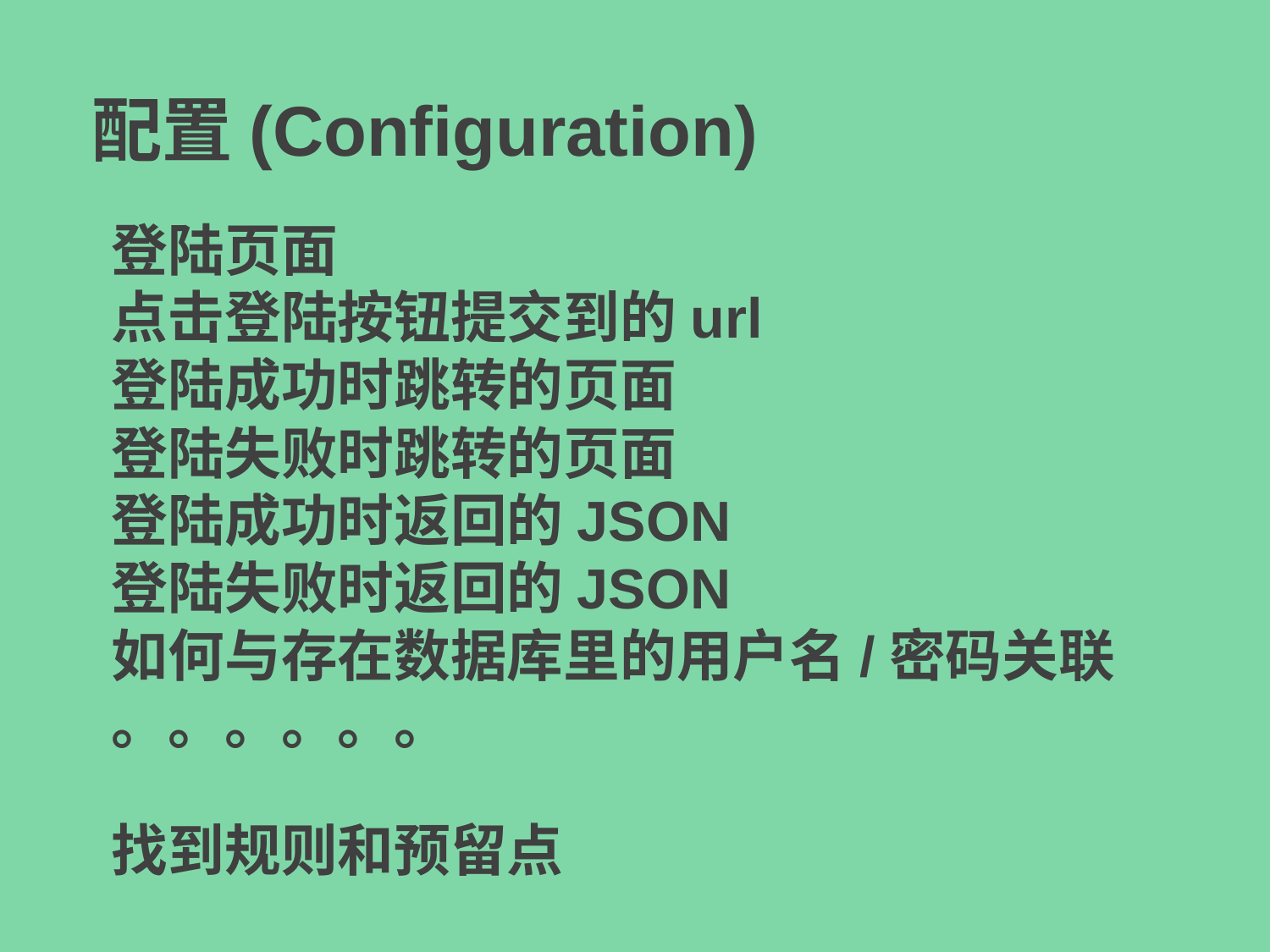

配置(Configuration)
登陆页面
点击登陆按钮提交到的url
登陆成功时跳转的页面
登陆失败时跳转的页面
登陆成功时返回的JSON
登陆失败时返回的JSON
如何与存在数据库里的用户名/密码关联
。。。。。。
找到规则和预留点